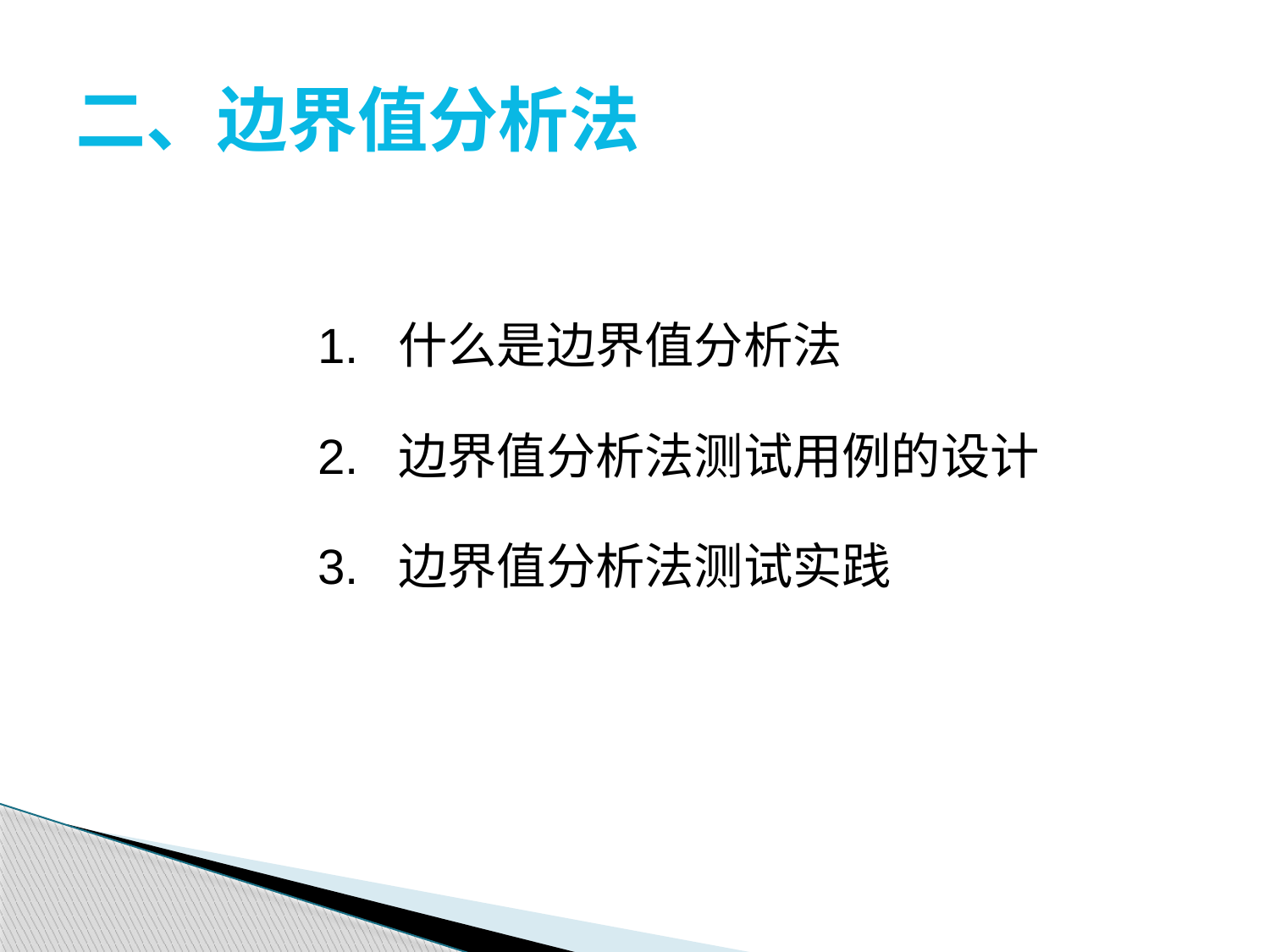

# 二、边界值分析法
1.  什么是边界值分析法
2.  边界值分析法测试用例的设计
3.  边界值分析法测试实践